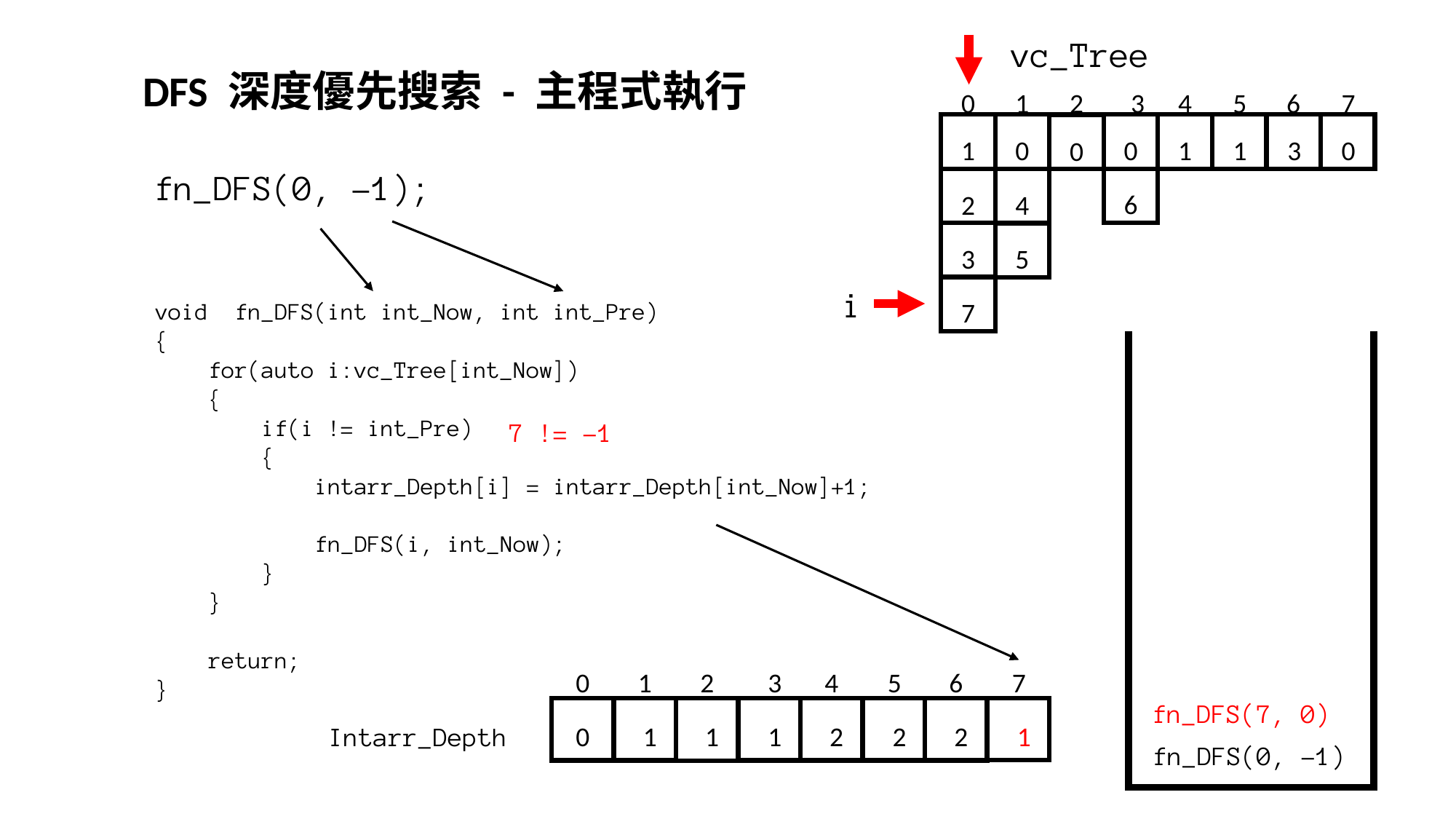

vc_Tree
0
1
2
3
4
5
6
7

1
3
1
0
0
0
1
0

6
2
4

3
5

7
DFS 深度優先搜索 - 主程式執行
fn_DFS(0, -1);
i
void  fn_DFS(int int_Now, int int_Pre)
{
    for(auto i:vc_Tree[int_Now])
    {
        if(i != int_Pre)
        {
            intarr_Depth[i] = intarr_Depth[int_Now]+1;

            fn_DFS(i, int_Now);
        }
    }

    return;
}
7 != -1
0
1
2
3
4
5
6
7

0
1
1
1
2
2
2
1
Intarr_Depth
fn_DFS(7, 0)
fn_DFS(0, -1)